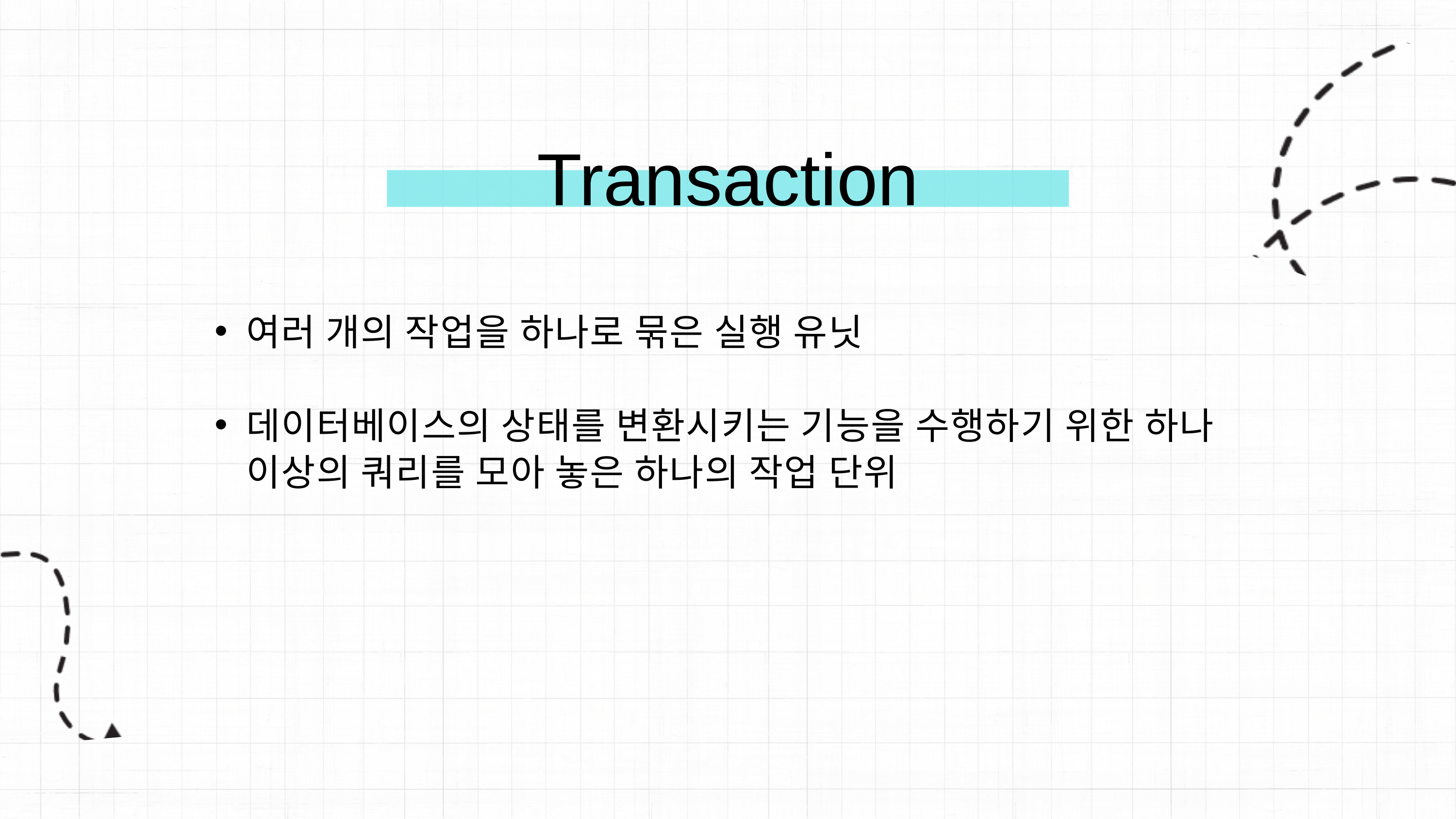

Transaction

여러 개의 작업을 하나로 묶은 실행 유닛

데이터베이스의 상태를 변환시키는 기능을 수행하기 위한 하나 이상의 쿼리를 모아 놓은 하나의 작업 단위